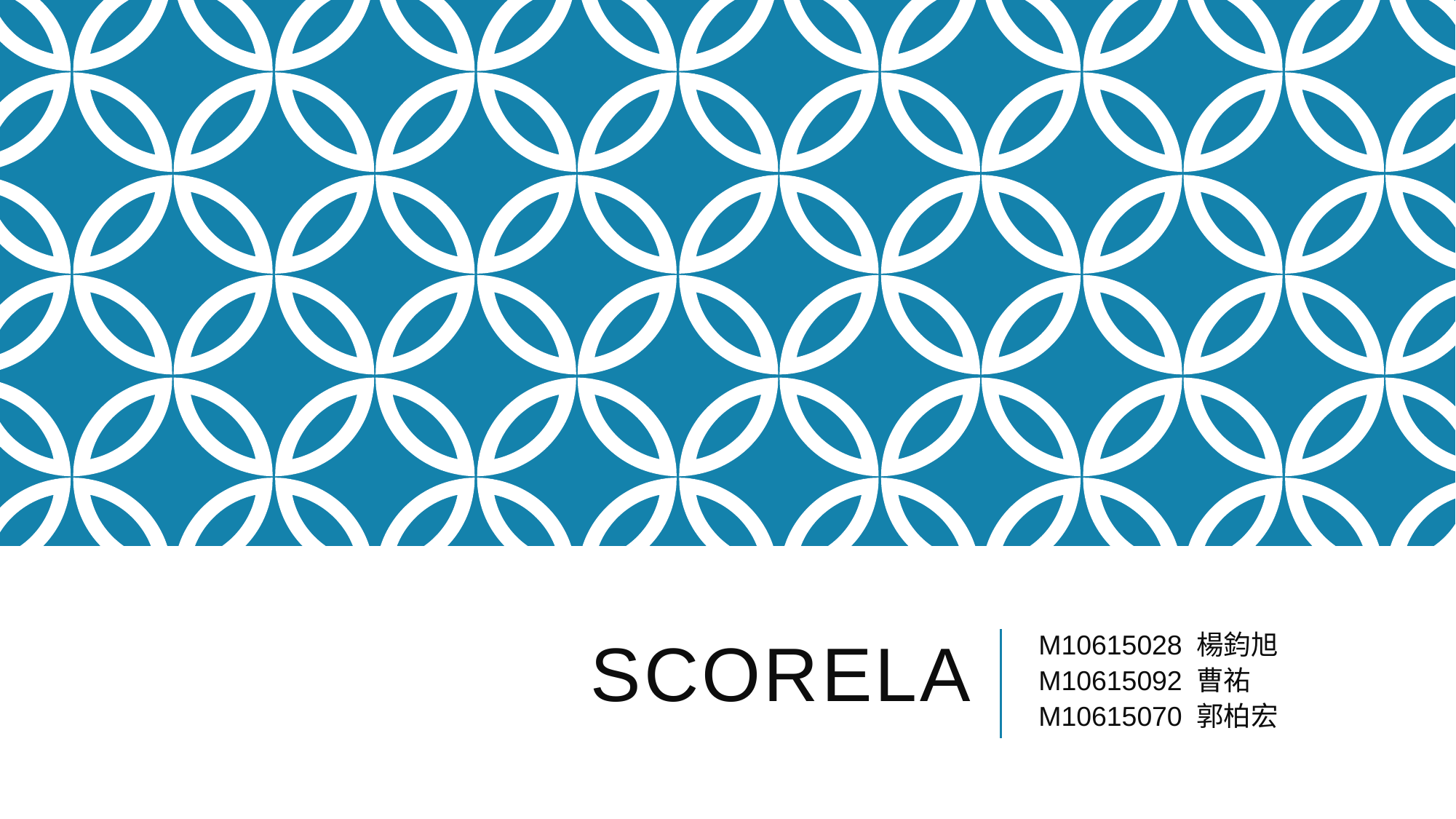

# Scorela
M10615028 楊鈞旭
M10615092 曹祐
M10615070 郭柏宏